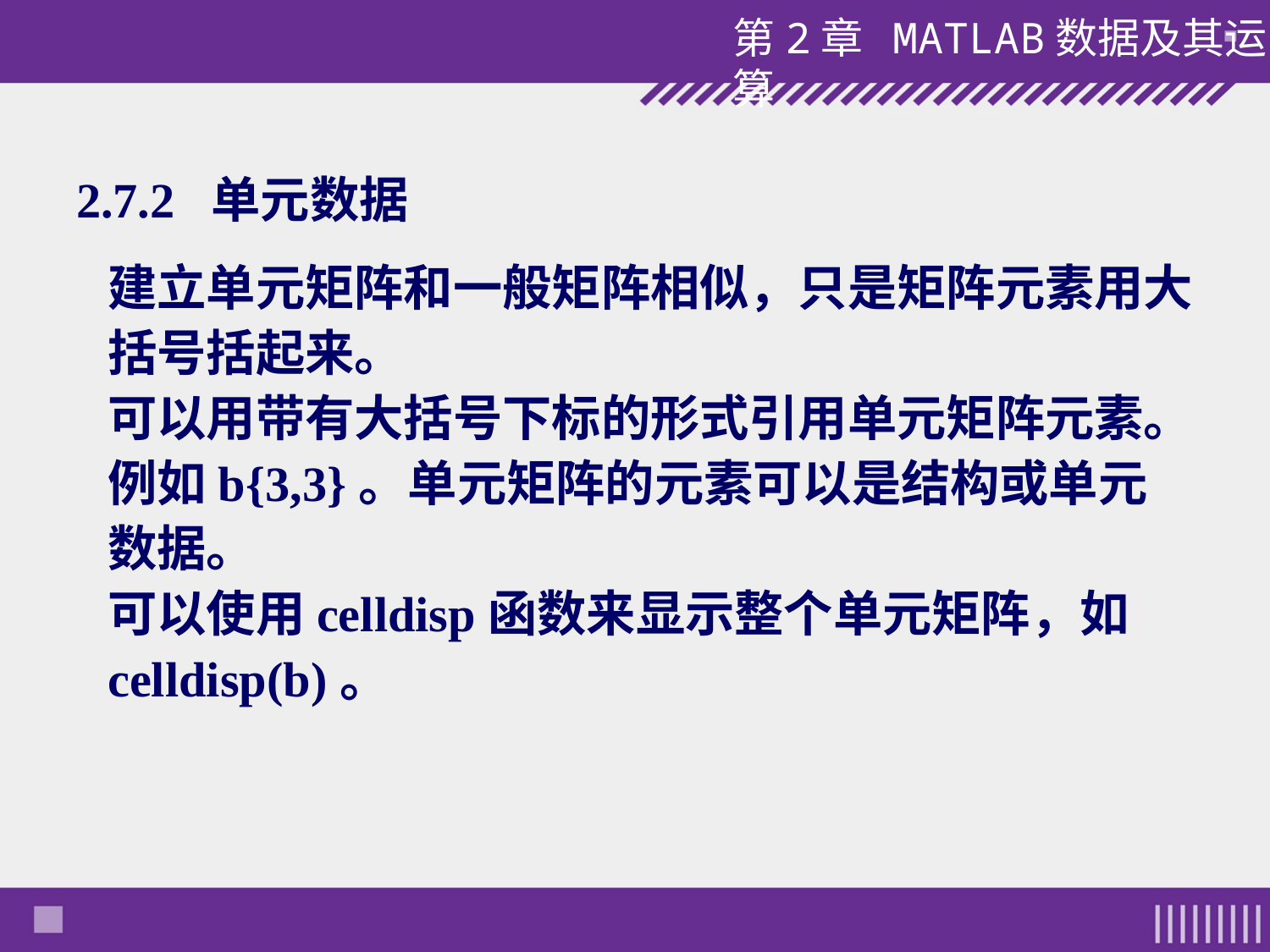

2.7.2  单元数据
建立单元矩阵和一般矩阵相似，只是矩阵元素用大括号括起来。
可以用带有大括号下标的形式引用单元矩阵元素。例如b{3,3}。单元矩阵的元素可以是结构或单元数据。
可以使用celldisp函数来显示整个单元矩阵，如celldisp(b)。